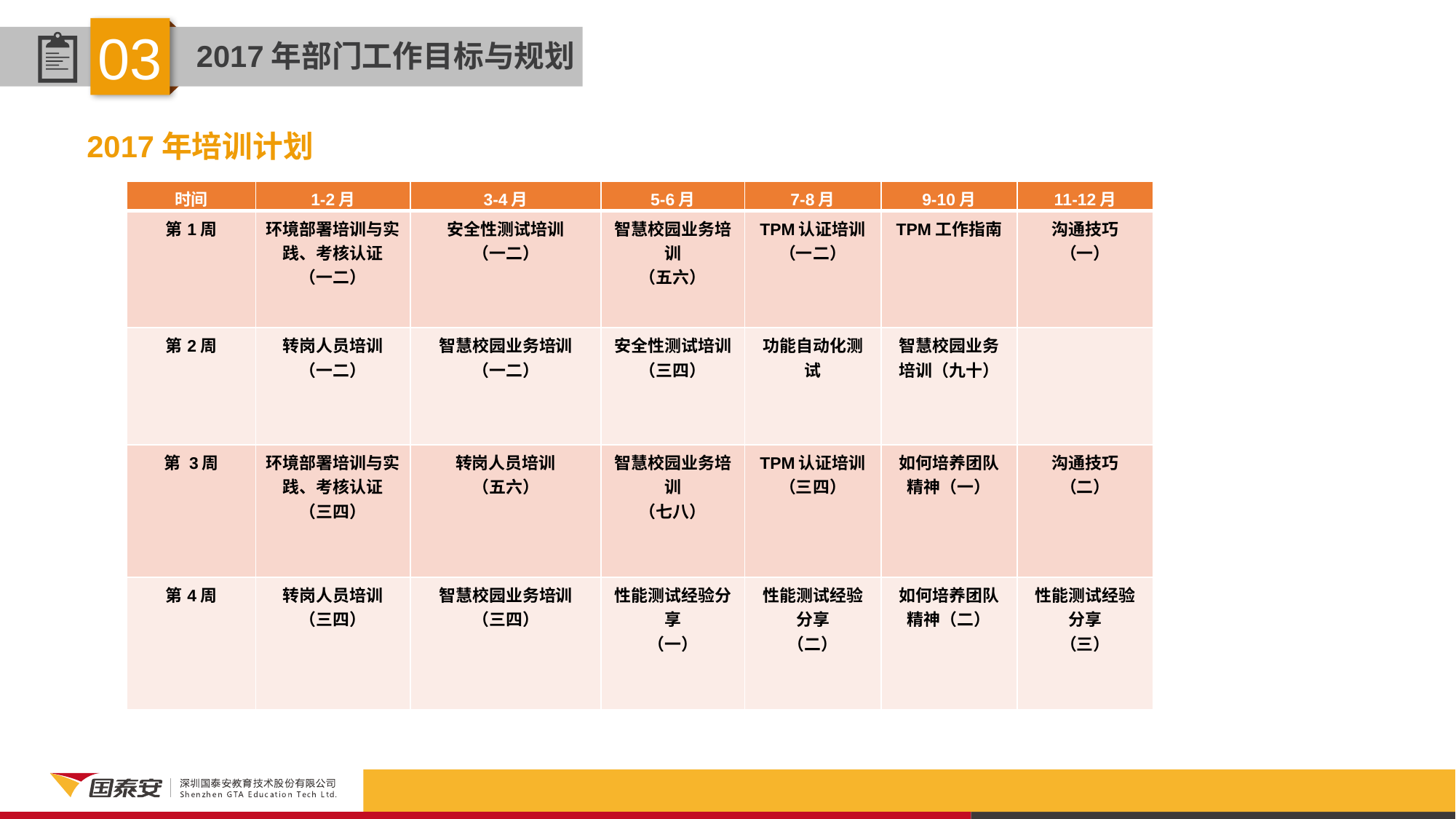

03

2017年部门工作目标与规划

2017年培训计划
| 时间 | 1-2月 | 3-4月 | 5-6月 | 7-8月 | 9-10月 | 11-12月 |
| --- | --- | --- | --- | --- | --- | --- |
| 第1周 | 环境部署培训与实践、考核认证 （一二） | 安全性测试培训 （一二） | 智慧校园业务培训 （五六） | TPM认证培训（一二） | TPM工作指南 | 沟通技巧 （一） |
| 第2周 | 转岗人员培训 （一二） | 智慧校园业务培训 （一二） | 安全性测试培训（三四） | 功能自动化测试 | 智慧校园业务培训（九十） |  |
| 第 3周 | 环境部署培训与实践、考核认证 （三四） | 转岗人员培训 （五六） | 智慧校园业务培训 （七八） | TPM认证培训（三四） | 如何培养团队精神（一） | 沟通技巧 （二） |
| 第4周 | 转岗人员培训 （三四） | 智慧校园业务培训 （三四） | 性能测试经验分享 （一） | 性能测试经验分享 （二） | 如何培养团队精神（二） | 性能测试经验分享 （三） |